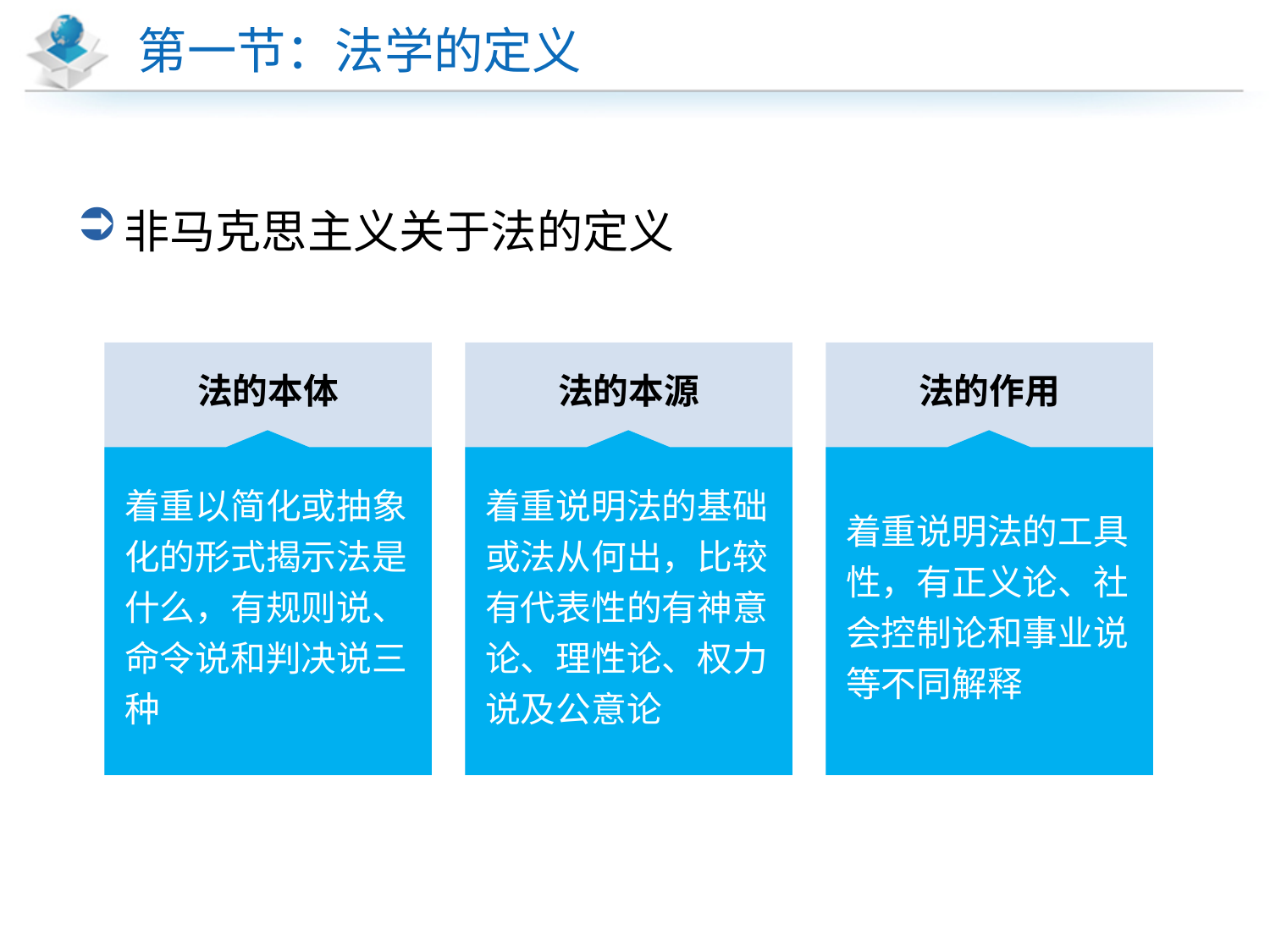

# 第一节：法学的定义
非马克思主义关于法的定义

法的本体
着重以简化或抽象化的形式揭示法是什么，有规则说、命令说和判决说三种

法的本源
着重说明法的基础或法从何出，比较有代表性的有神意论、理性论、权力说及公意论

法的作用
着重说明法的工具性，有正义论、社会控制论和事业说等不同解释